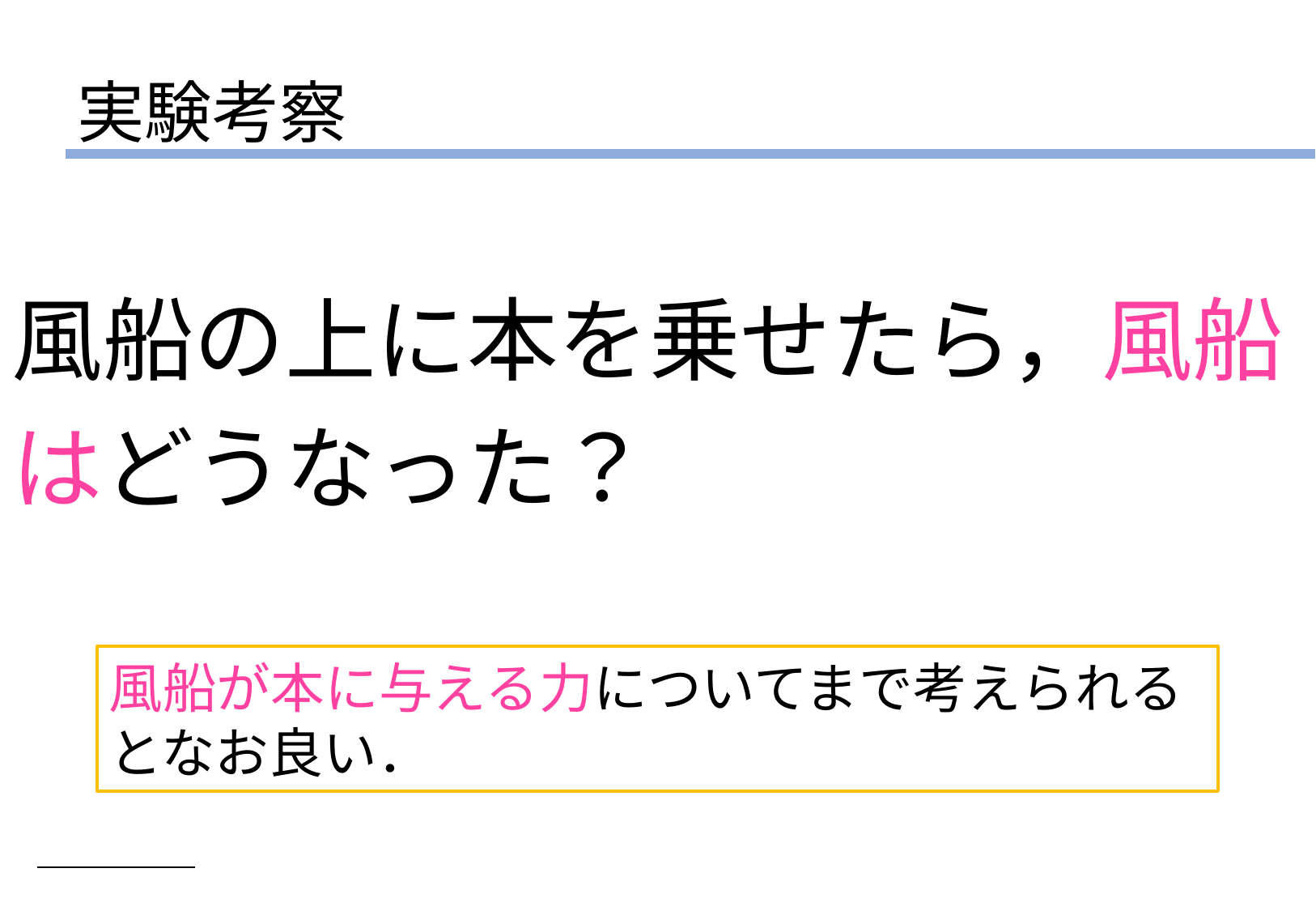

17
# 実験考察
風船の上に本を乗せたら，風船
はどうなった？
風船が本に与える力についてまで考えられるとなお良い．